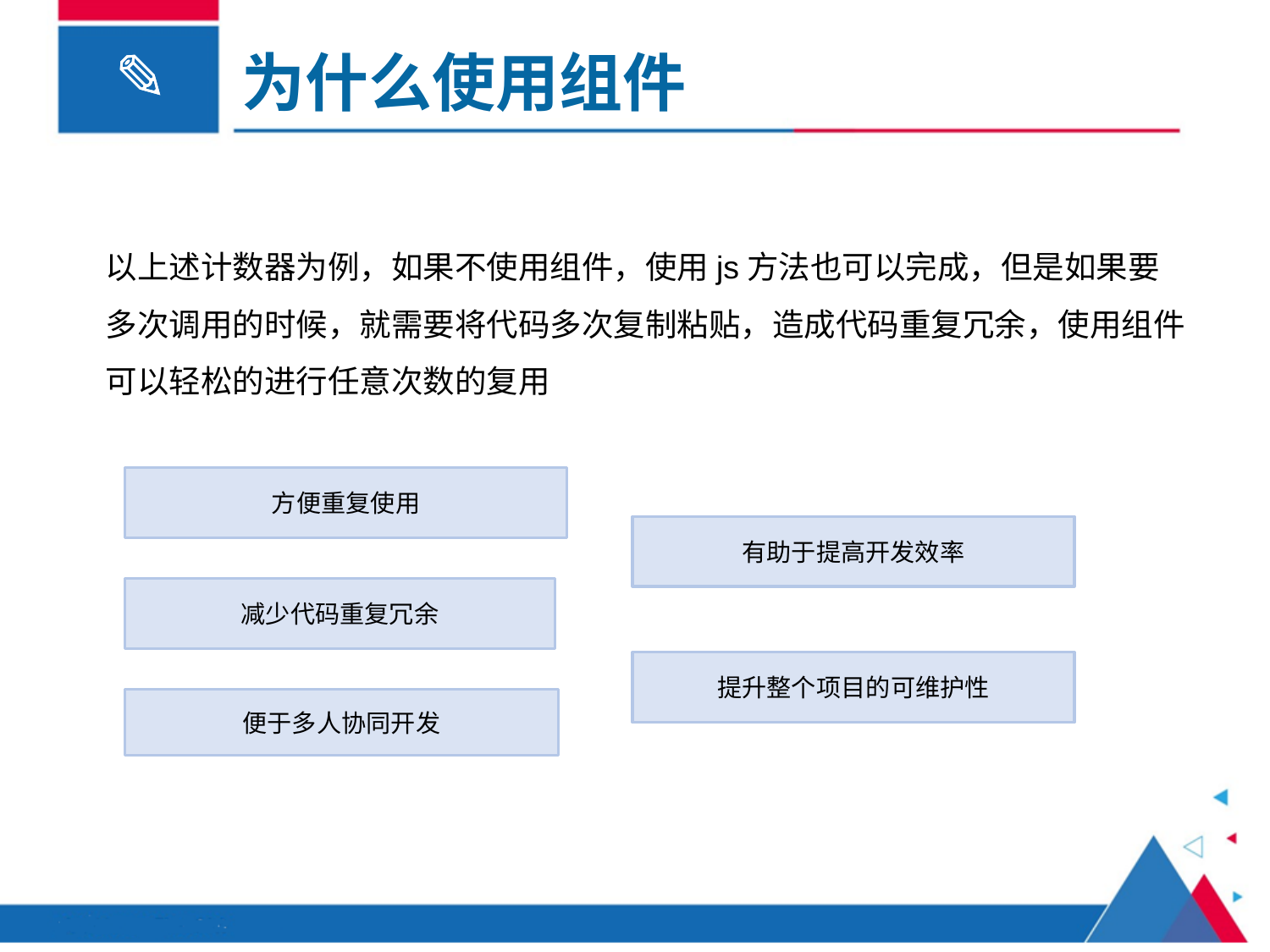

为什么使用组件
以上述计数器为例，如果不使用组件，使用js方法也可以完成，但是如果要多次调用的时候，就需要将代码多次复制粘贴，造成代码重复冗余，使用组件可以轻松的进行任意次数的复用
方便重复使用
有助于提高开发效率
减少代码重复冗余
提升整个项目的可维护性
便于多人协同开发